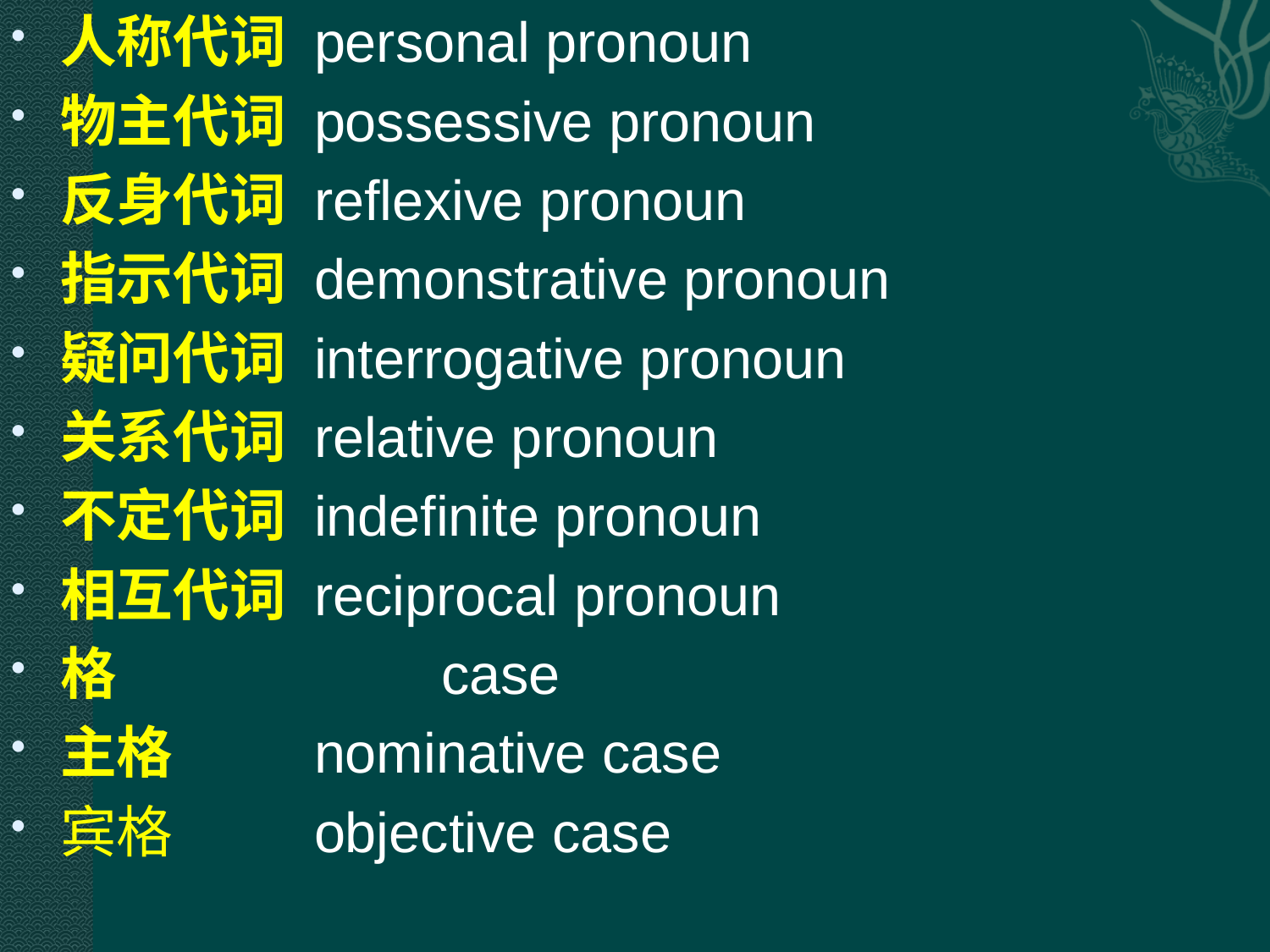

人称代词 	personal pronoun
物主代词 	possessive pronoun
反身代词 	reflexive pronoun
指示代词 	demonstrative pronoun
疑问代词 	interrogative pronoun
关系代词 	relative pronoun
不定代词 	indefinite pronoun
相互代词 	reciprocal pronoun
格 			case
主格 		nominative case
宾格 		objective case